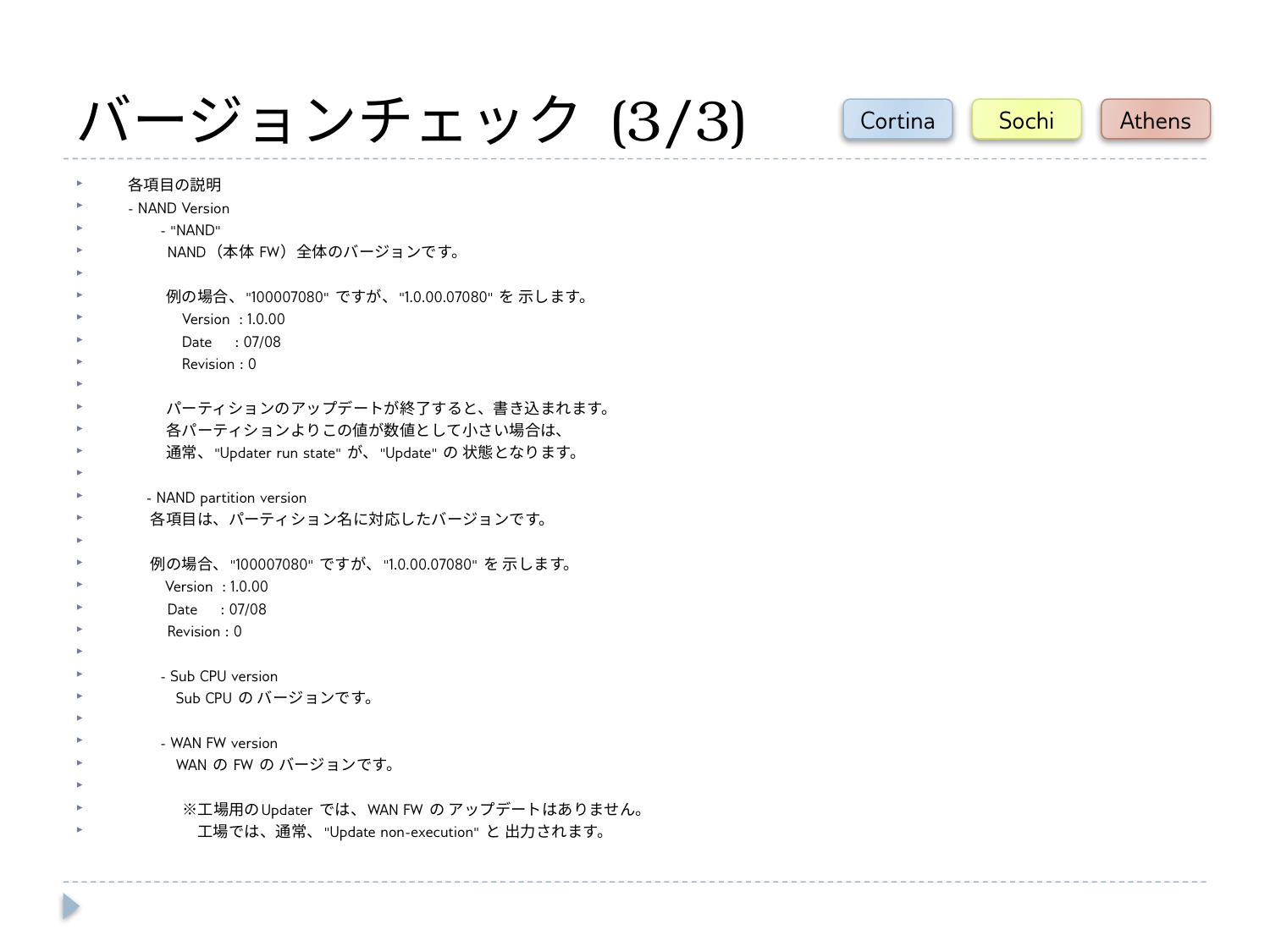

# バージョンチェック (3/3)
Cortina
Sochi
Athens
各項目の説明
- NAND Version
　　- "NAND"
      　NAND（本体 FW）全体のバージョンです。

      　例の場合、"100007080" ですが、"1.0.00.07080" を 示します。
      　    Version  : 1.0.00
      　    Date     : 07/08
      　    Revision : 0

      　パーティションのアップデートが終了すると、書き込まれます。
      　各パーティションよりこの値が数値として小さい場合は、
      　通常、"Updater run state" が、"Update" の 状態となります。

    - NAND partition version
      各項目は、パーティション名に対応したバージョンです。

      例の場合、"100007080" ですが、"1.0.00.07080" を 示します。
        Version  : 1.0.00
      　Date     : 07/08
      　Revision : 0

　　- Sub CPU version
　　　Sub CPU の バージョンです。

　　- WAN FW version
　　　WAN の FW の バージョンです。

　　　  ※工場用のUpdater では、WAN FW の アップデートはありません。
　　　  　工場では、通常、"Update non-execution" と 出力されます。